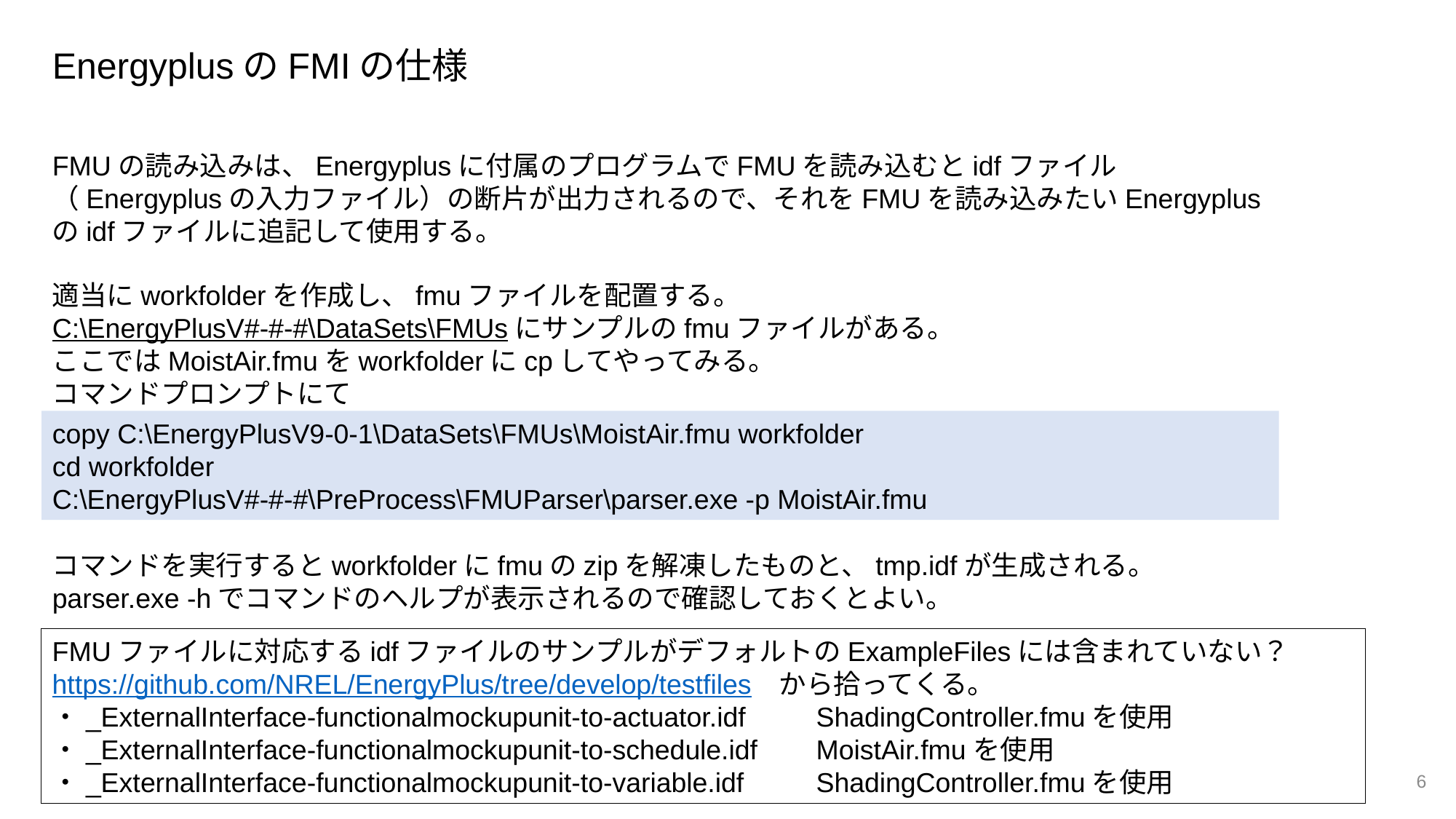

EnergyplusのFMIの仕様
FMUの読み込みは、Energyplusに付属のプログラムでFMUを読み込むとidfファイル（Energyplusの入力ファイル）の断片が出力されるので、それをFMUを読み込みたいEnergyplusのidfファイルに追記して使用する。
適当にworkfolderを作成し、fmuファイルを配置する。
C:\EnergyPlusV#-#-#\DataSets\FMUsにサンプルのfmuファイルがある。
ここではMoistAir.fmuをworkfolderにcpしてやってみる。
コマンドプロンプトにて
copy C:\EnergyPlusV9-0-1\DataSets\FMUs\MoistAir.fmu workfolder
cd workfolder
C:\EnergyPlusV#-#-#\PreProcess\FMUParser\parser.exe -p MoistAir.fmu
コマンドを実行するとworkfolderにfmuのzipを解凍したものと、tmp.idfが生成される。
parser.exe -hでコマンドのヘルプが表示されるので確認しておくとよい。
FMUファイルに対応するidfファイルのサンプルがデフォルトのExampleFilesには含まれていない？
https://github.com/NREL/EnergyPlus/tree/develop/testfiles　から拾ってくる。
・_ExternalInterface-functionalmockupunit-to-actuator.idf	ShadingController.fmuを使用
・_ExternalInterface-functionalmockupunit-to-schedule.idf	MoistAir.fmuを使用
・_ExternalInterface-functionalmockupunit-to-variable.idf	ShadingController.fmuを使用
6